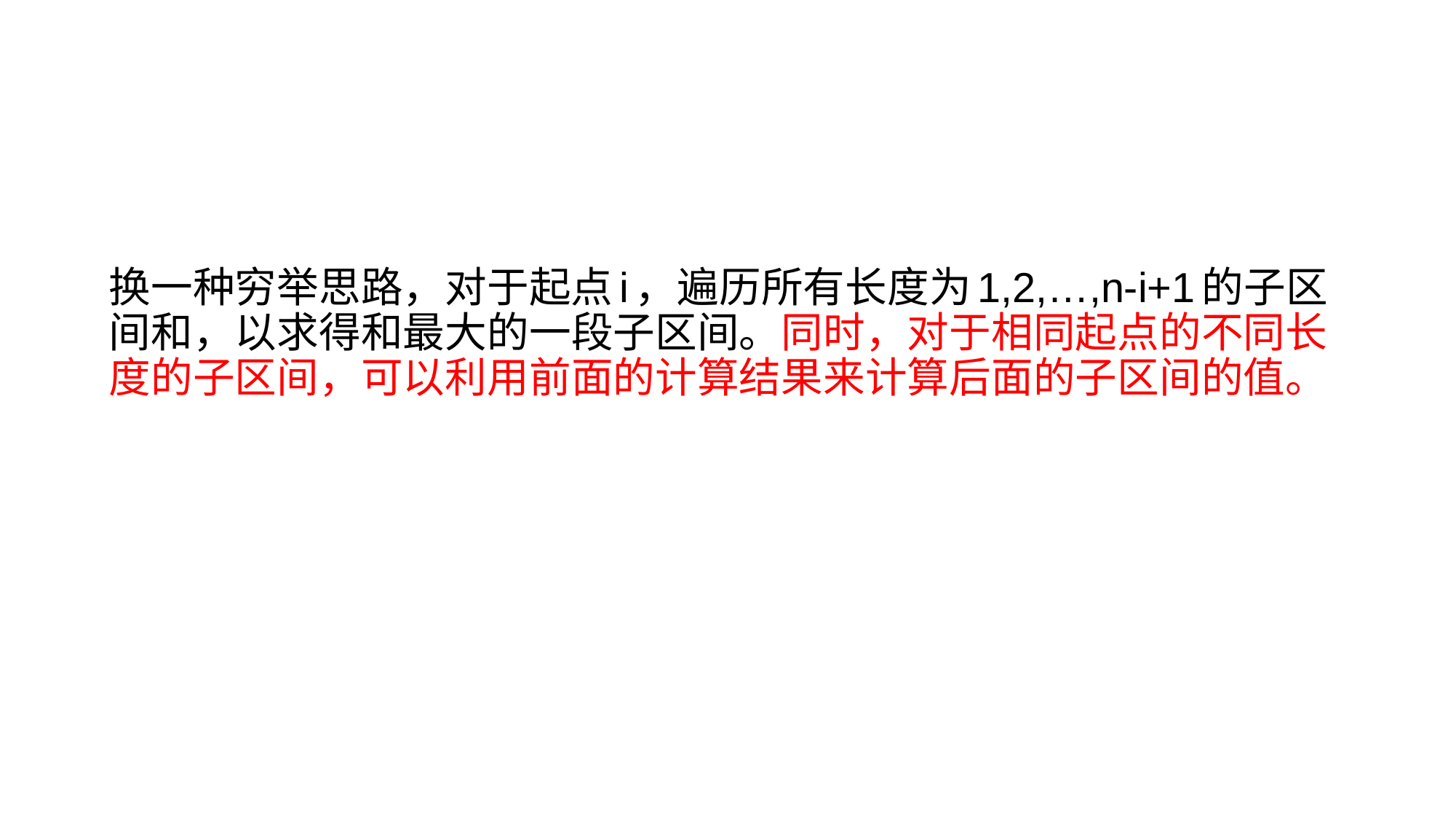

# 换一种穷举思路，对于起点i，遍历所有长度为1,2,…,n-i+1的子区间和，以求得和最大的一段子区间。同时，对于相同起点的不同长度的子区间，可以利用前面的计算结果来计算后面的子区间的值。